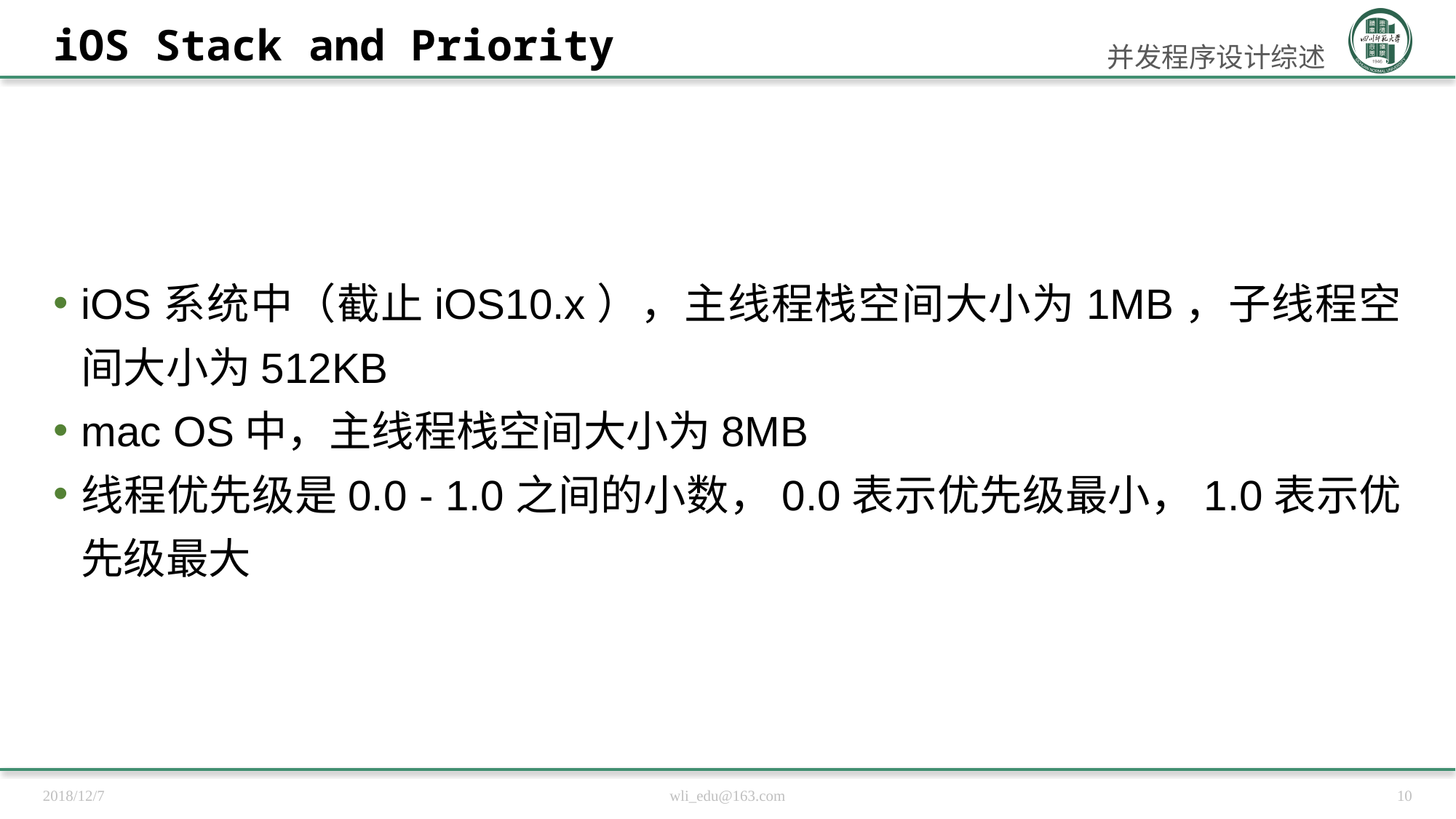

# iOS Stack and Priority
并发程序设计综述
iOS系统中（截止iOS10.x），主线程栈空间大小为1MB，子线程空间大小为512KB
mac OS中，主线程栈空间大小为8MB
线程优先级是0.0 - 1.0之间的小数，0.0表示优先级最小，1.0表示优先级最大
2018/12/7
wli_edu@163.com
10